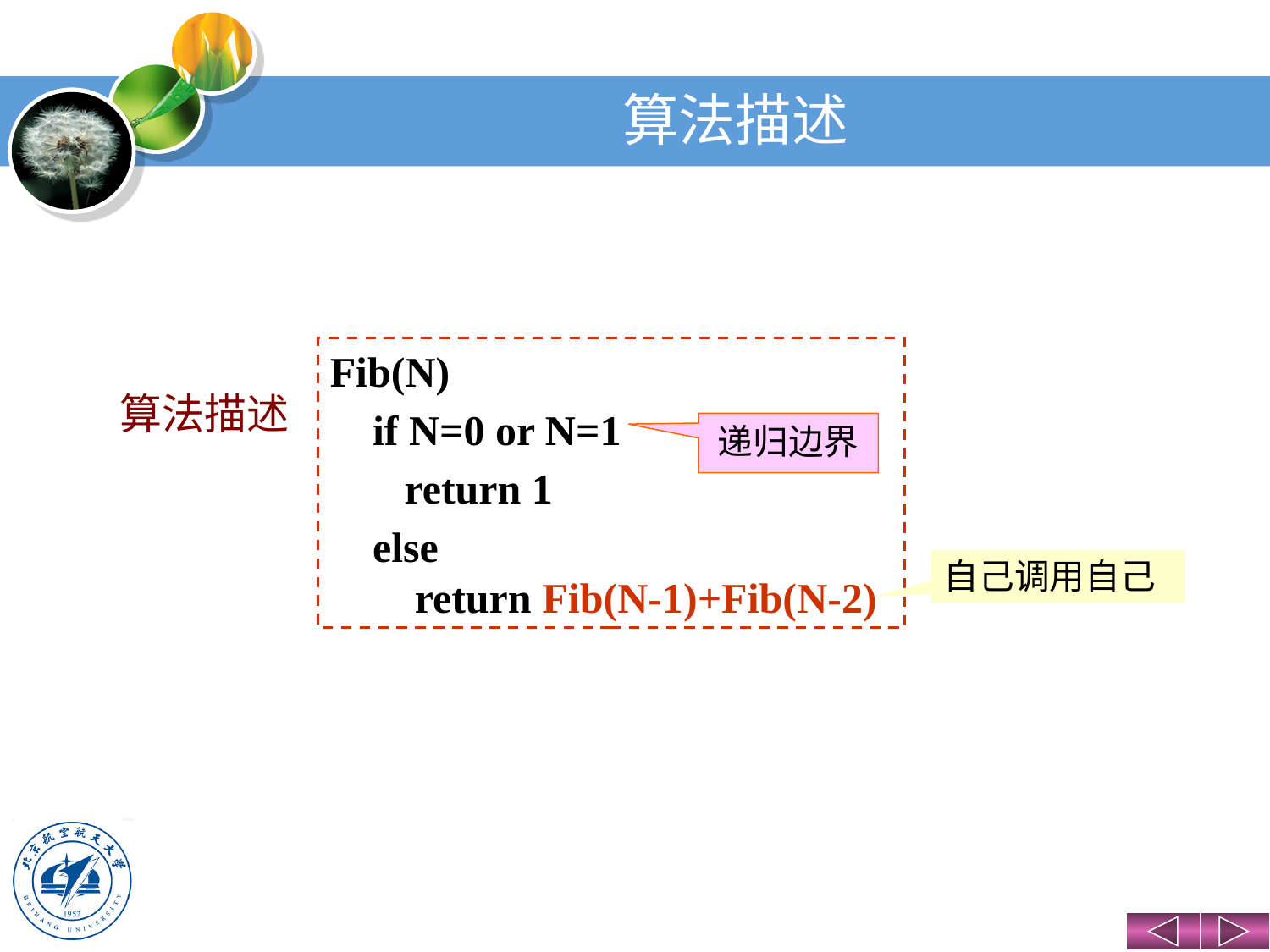

# 算法描述
Fib(N)
    if N=0 or N=1
       return 1
    else
        return Fib(N-1)+Fib(N-2)
算法描述
递归边界
自己调用自己
72